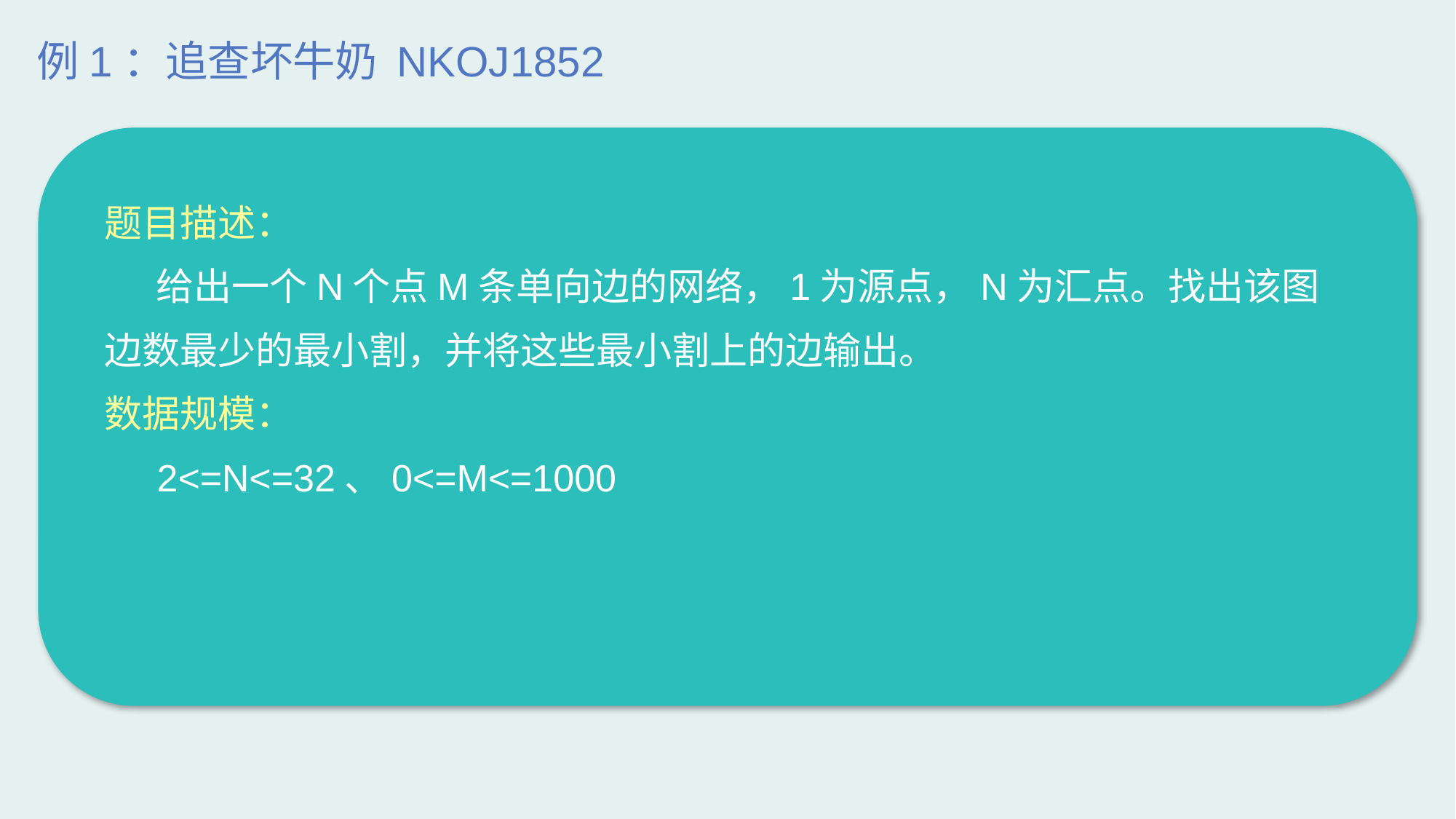

# 例1：追查坏牛奶 NKOJ1852

题目描述：
     给出一个N个点M条单向边的网络，1为源点，N为汇点。找出该图边数最少的最小割，并将这些最小割上的边输出。
数据规模：
     2<=N<=32、0<=M<=1000